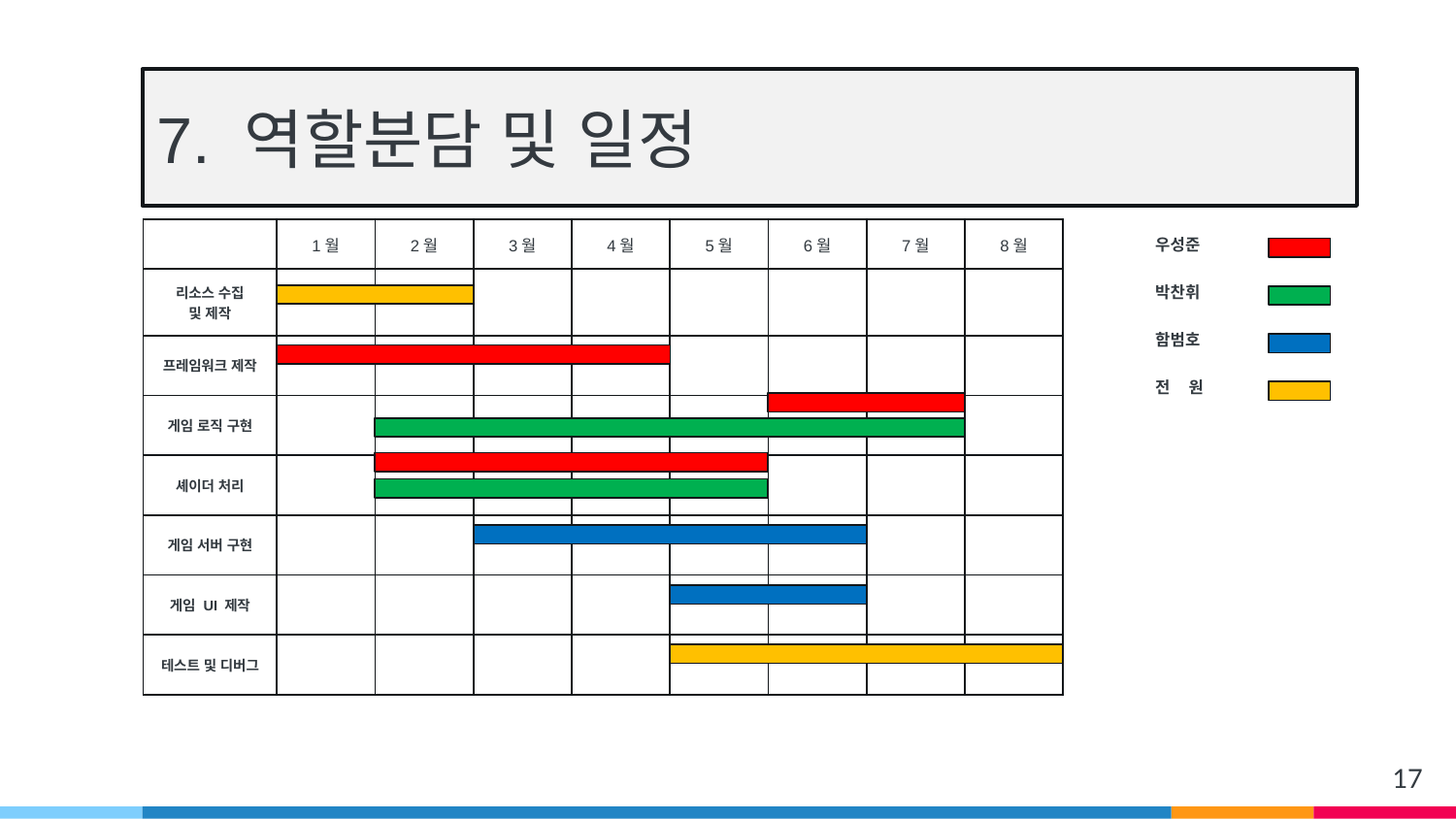

# 7. 역할분담 및 일정
|  | 1월 | 2월 | 3월 | 4월 | 5월 | 6월 | 7월 | 8월 |
| --- | --- | --- | --- | --- | --- | --- | --- | --- |
| 리소스 수집 및 제작 |  |  |  |  |  |  |  |  |
| 프레임워크 제작 |  |  |  |  |  |  |  |  |
| 게임 로직 구현 |  |  |  |  |  |  |  |  |
| 셰이더 처리 |  |  |  |  |  |  |  |  |
| 게임 서버 구현 |  |  |  |  |  |  |  |  |
| 게임 UI 제작 |  |  |  |  |  |  |  |  |
| 테스트 및 디버그 |  |  |  |  |  |  |  |  |
| 우성준 |  |
| --- | --- |
| 박찬휘 |  |
| 함범호 |  |
| 전 원 |  |

17